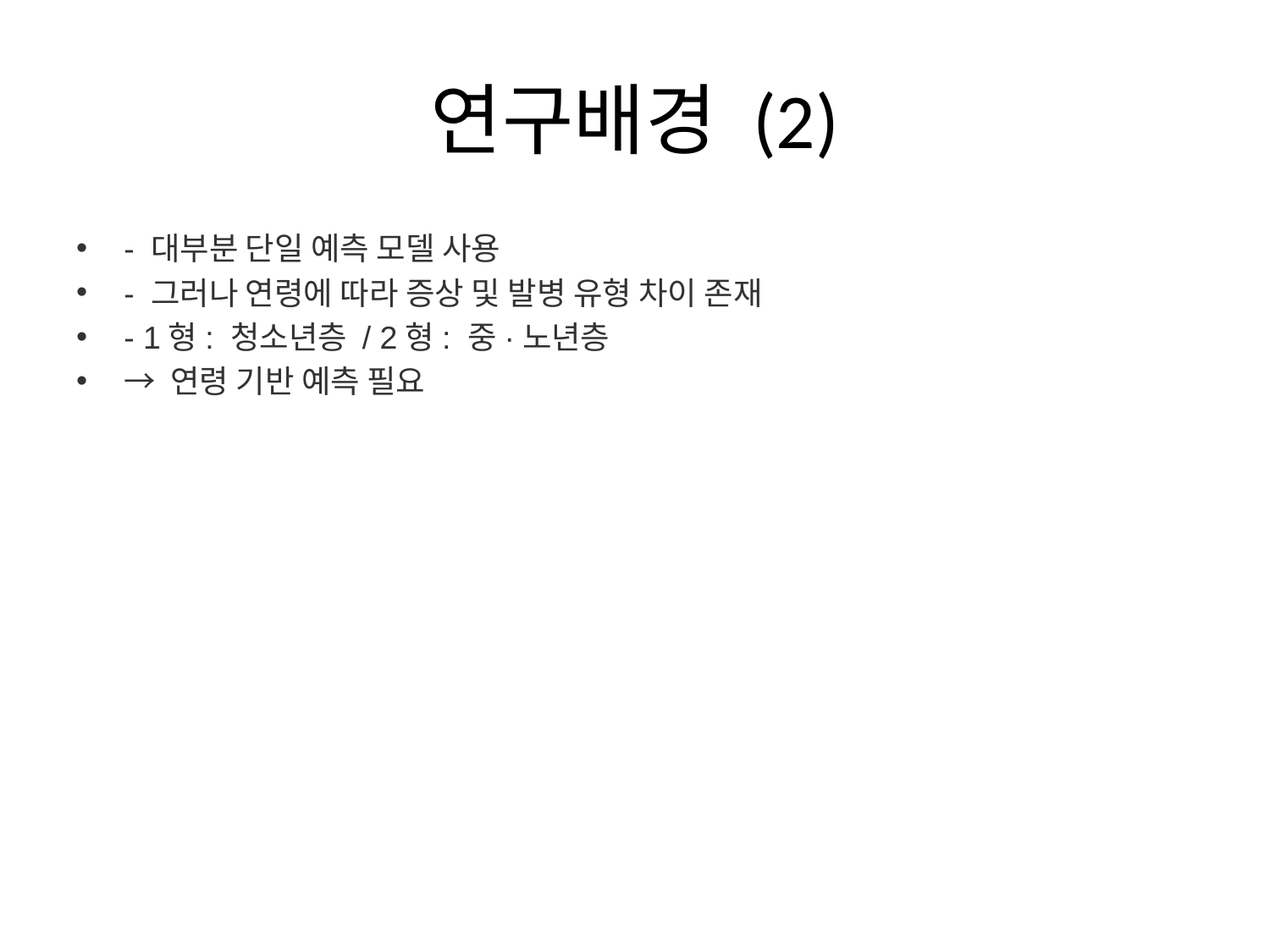

# 연구배경 (2)
- 대부분 단일 예측 모델 사용
- 그러나 연령에 따라 증상 및 발병 유형 차이 존재
- 1형: 청소년층 / 2형: 중·노년층
→ 연령 기반 예측 필요